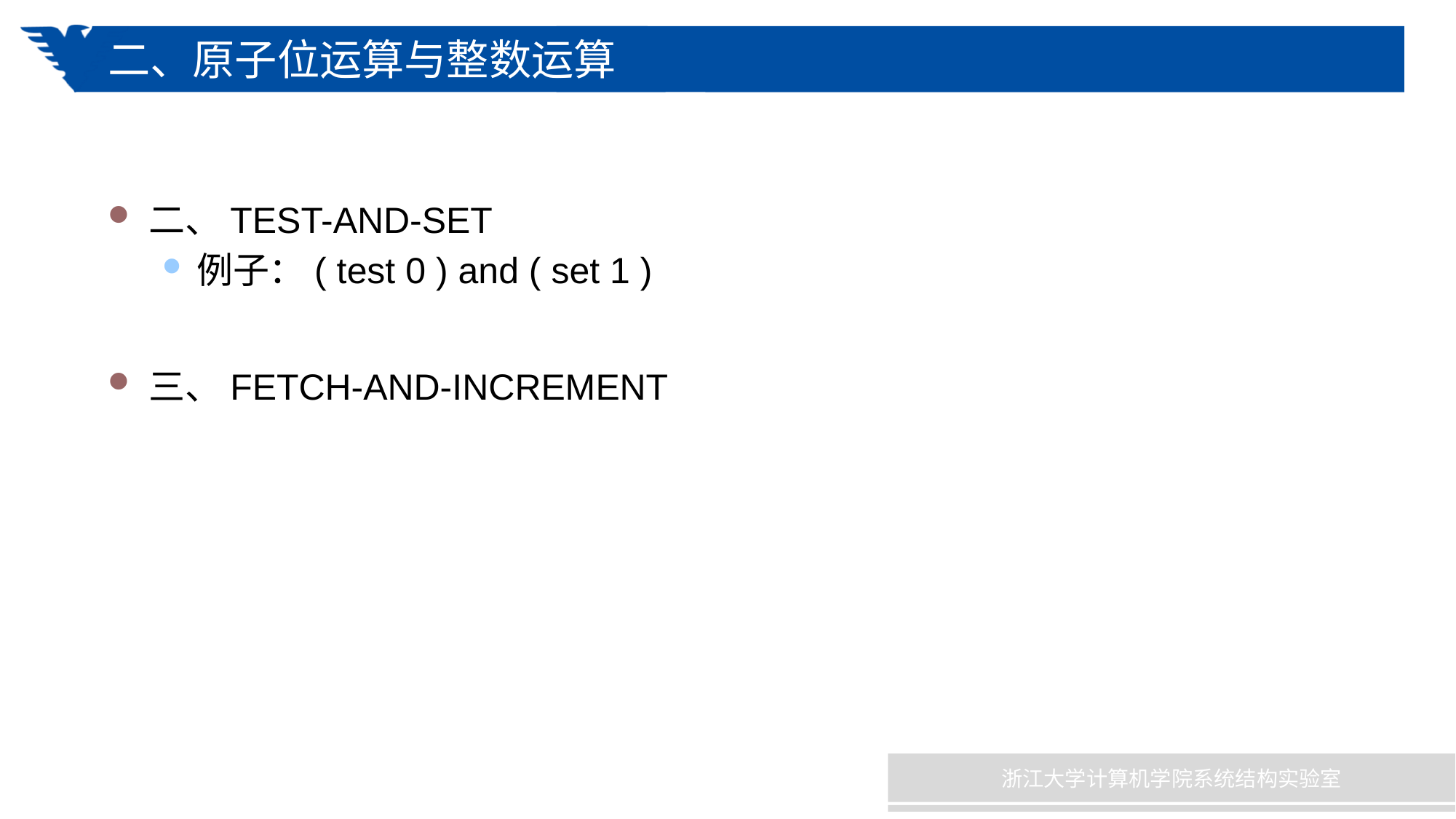

# 二、原子位运算与整数运算
二、TEST-AND-SET
例子：( test 0 ) and ( set 1 )

三、FETCH-AND-INCREMENT